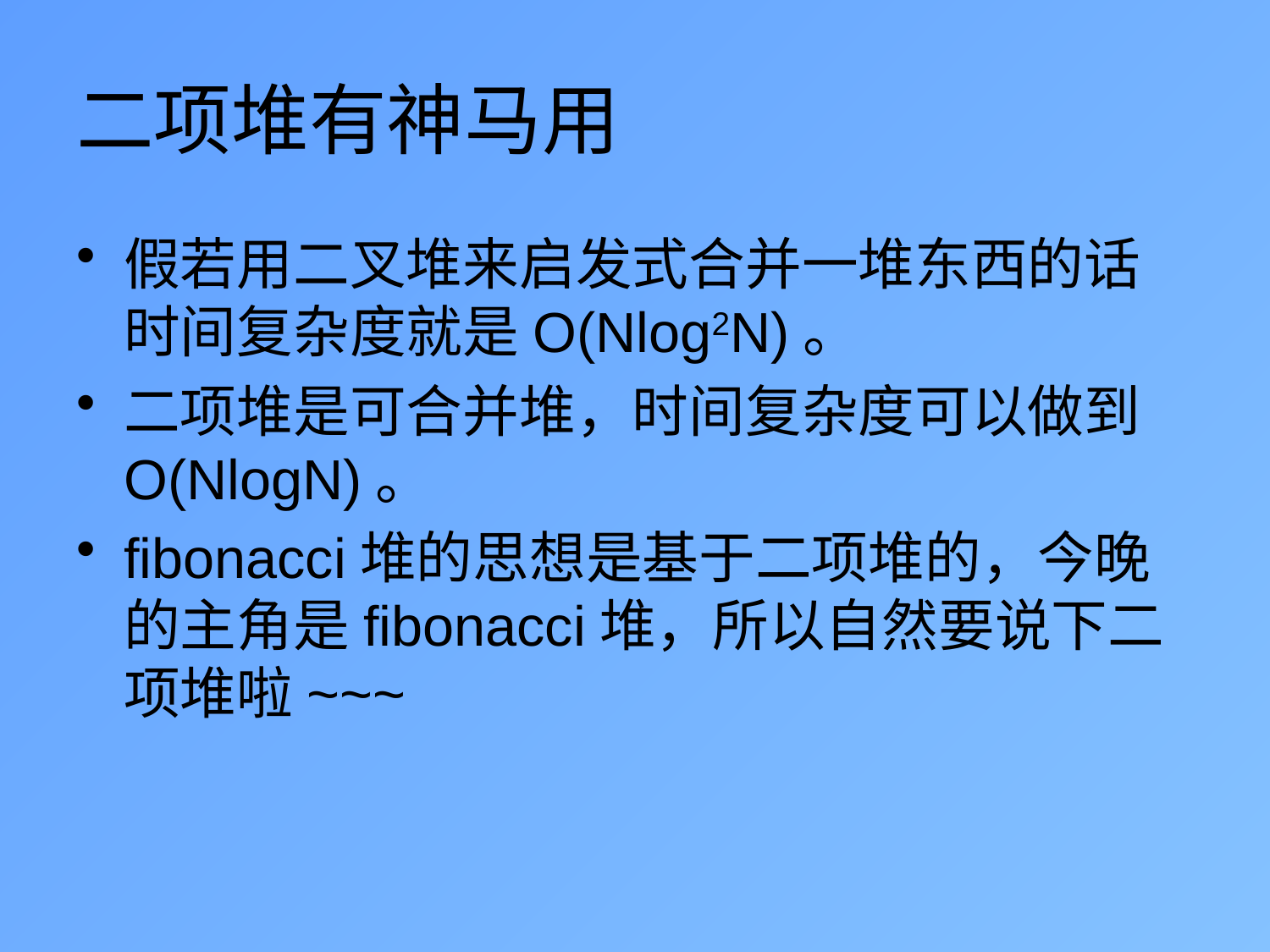

# 二项堆有神马用
假若用二叉堆来启发式合并一堆东西的话时间复杂度就是O(Nlog2N)。
二项堆是可合并堆，时间复杂度可以做到O(NlogN)。
fibonacci堆的思想是基于二项堆的，今晚的主角是fibonacci堆，所以自然要说下二项堆啦~~~